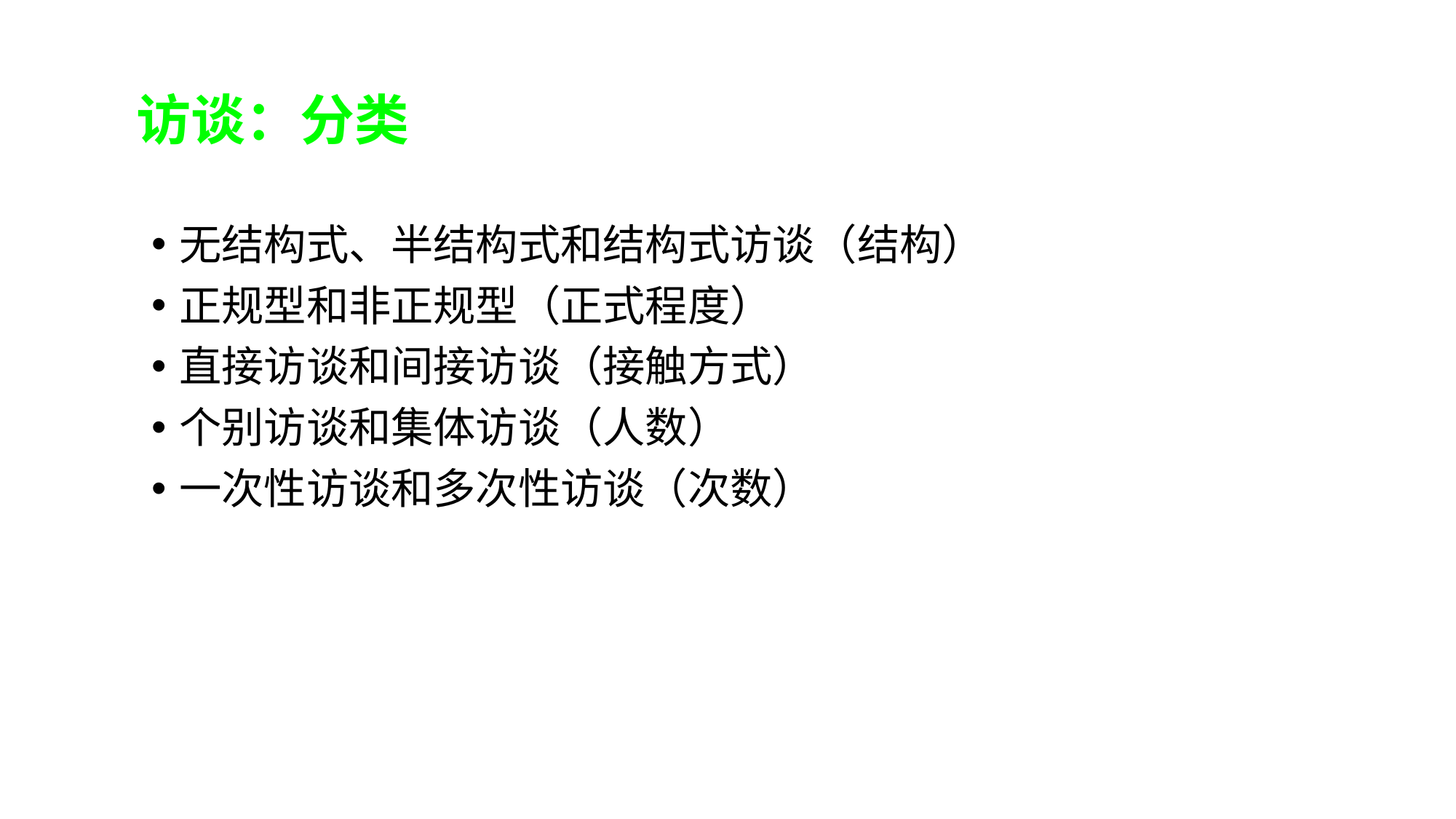

# 访谈：分类
无结构式、半结构式和结构式访谈（结构）
正规型和非正规型（正式程度）
直接访谈和间接访谈（接触方式）
个别访谈和集体访谈（人数）
一次性访谈和多次性访谈（次数）